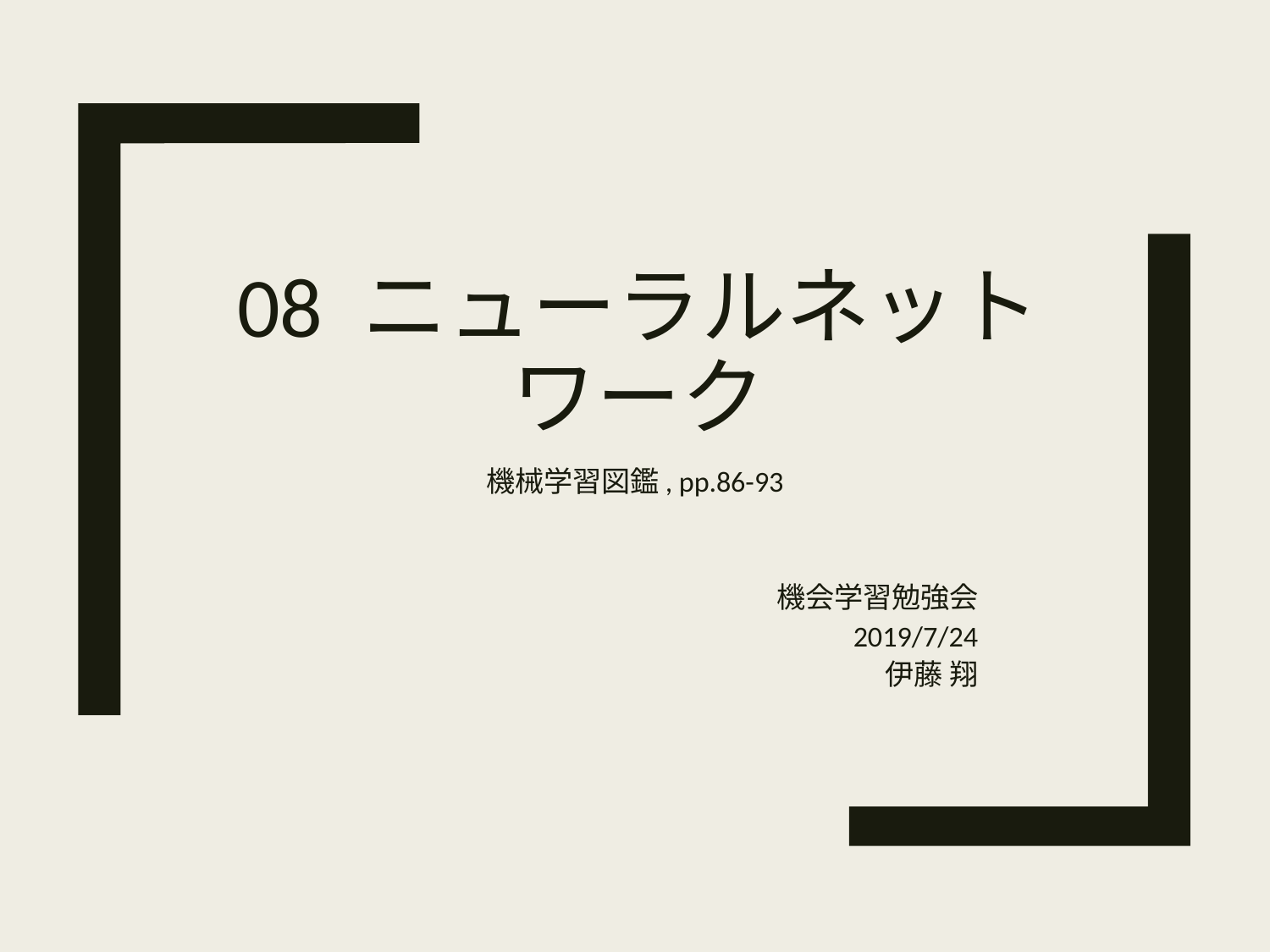

# 08 ニューラルネットワーク
機械学習図鑑, pp.86-93

機会学習勉強会
2019/7/24
伊藤 翔